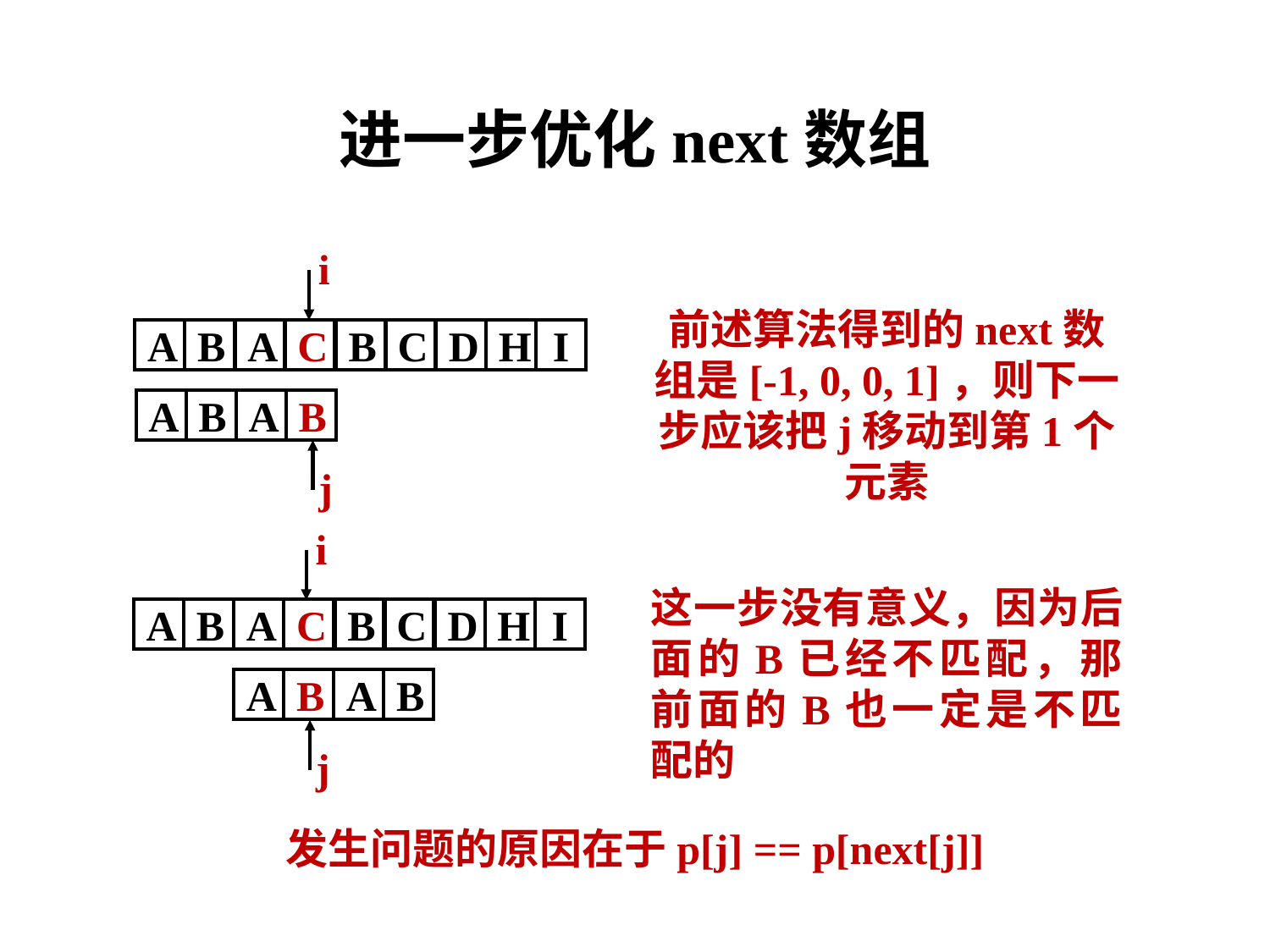

# 进一步优化next数组
i
前述算法得到的next数组是[-1, 0, 0, 1]，则下一步应该把j移动到第1个元素
A
B
A
C
C
D
H
I
B
A
B
A
B
j
i
这一步没有意义，因为后面的B已经不匹配，那前面的B也一定是不匹配的
A
B
A
C
C
D
H
I
B
A
B
A
B
j
发生问题的原因在于p[j] == p[next[j]]